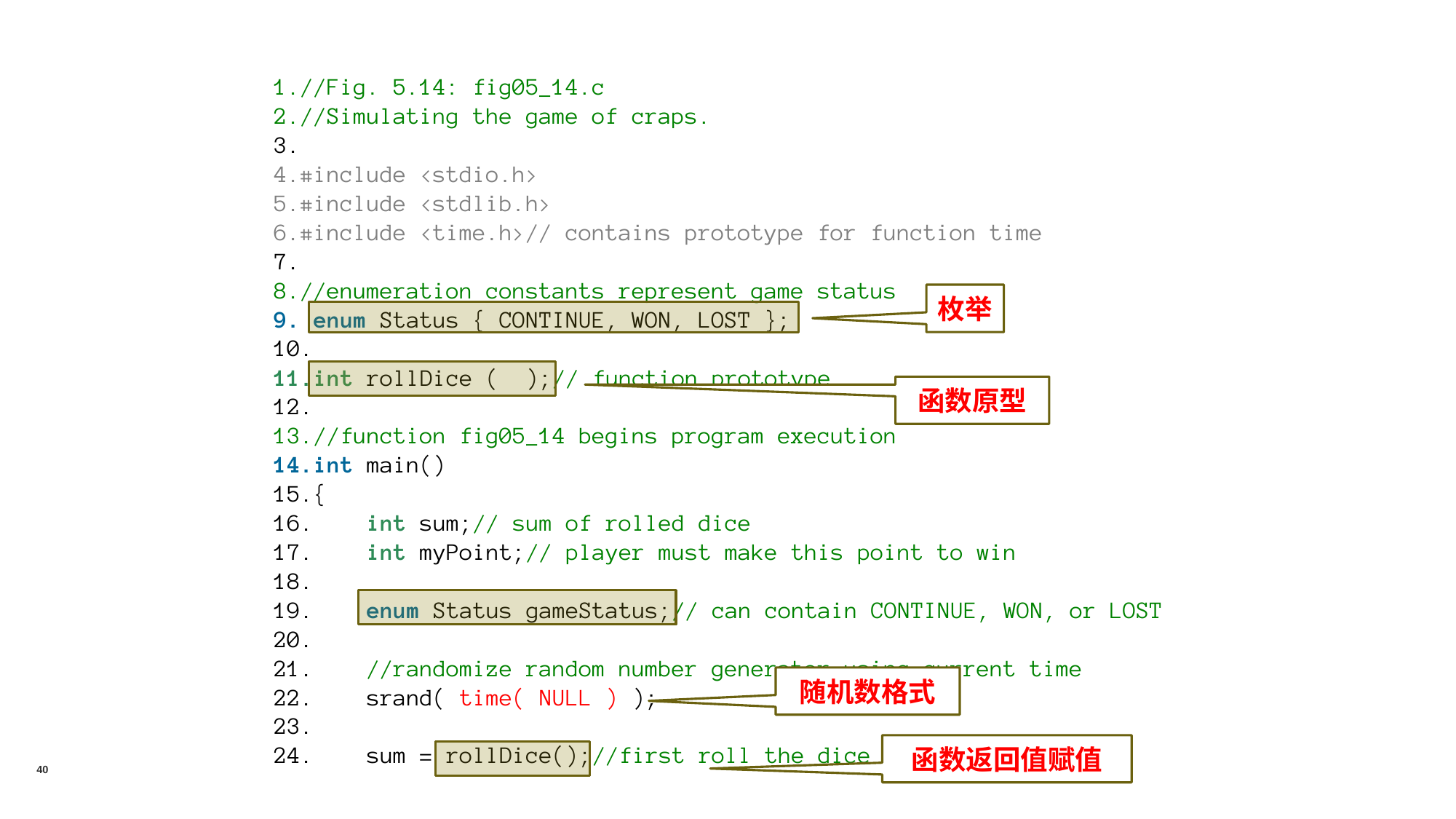

//Fig. 5.14: fig05_14.c
//Simulating the game of craps.

#include <stdio.h>
#include <stdlib.h>
#include <time.h>// contains prototype for function time

//enumeration constants represent game status
 enum Status { CONTINUE, WON, LOST };

int rollDice (  );// function prototype

//function fig05_14 begins program execution
int main()
{
    int sum;// sum of rolled dice
    int myPoint;// player must make this point to win

    enum Status gameStatus;// can contain CONTINUE, WON, or LOST

    //randomize random number generator using current time
    srand( time( NULL ) );

    sum = rollDice();//first roll the dice
枚举

函数原型

随机数格式
函数返回值赋值

40